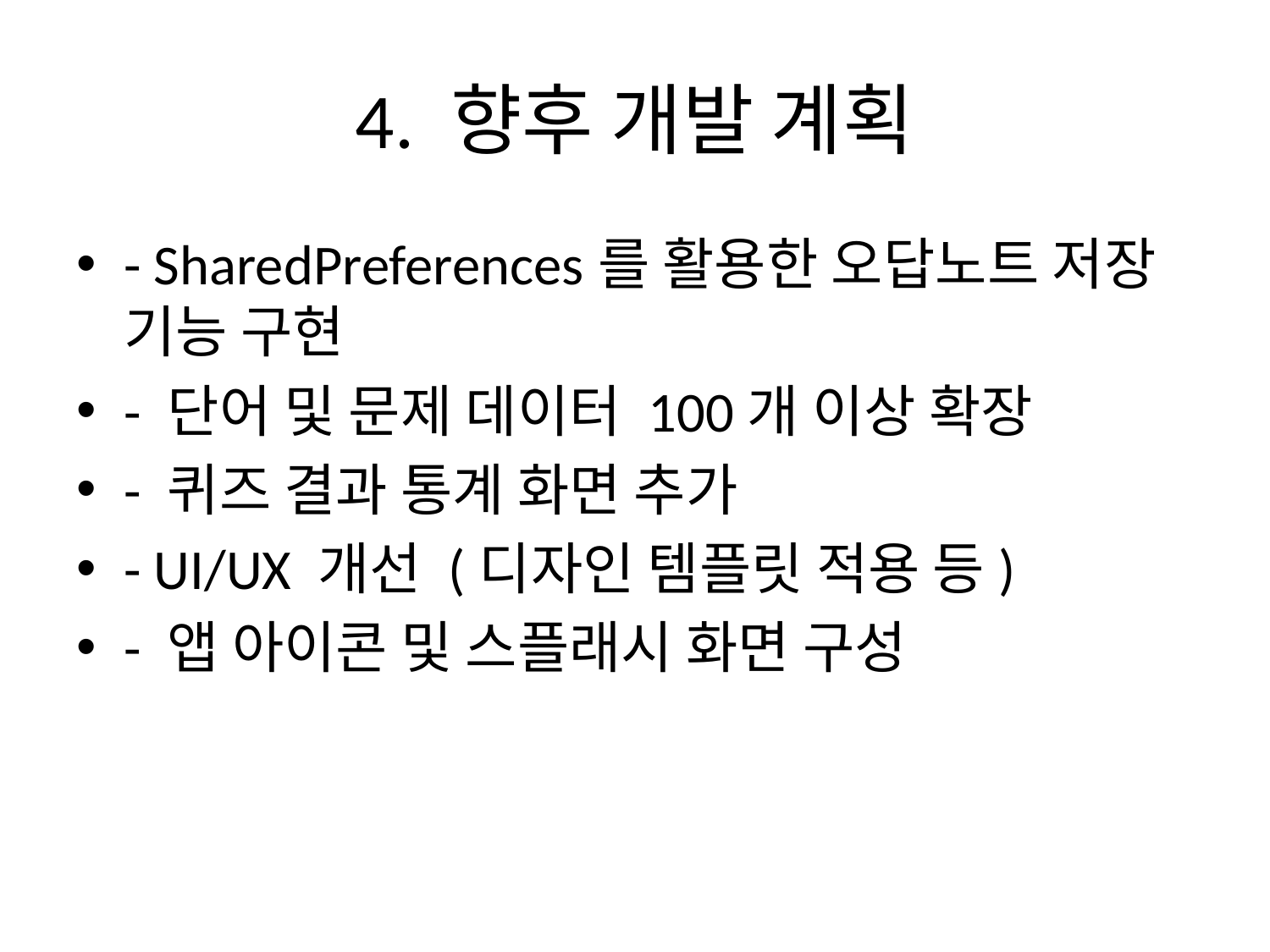

# 4. 향후 개발 계획
- SharedPreferences를 활용한 오답노트 저장 기능 구현
- 단어 및 문제 데이터 100개 이상 확장
- 퀴즈 결과 통계 화면 추가
- UI/UX 개선 (디자인 템플릿 적용 등)
- 앱 아이콘 및 스플래시 화면 구성